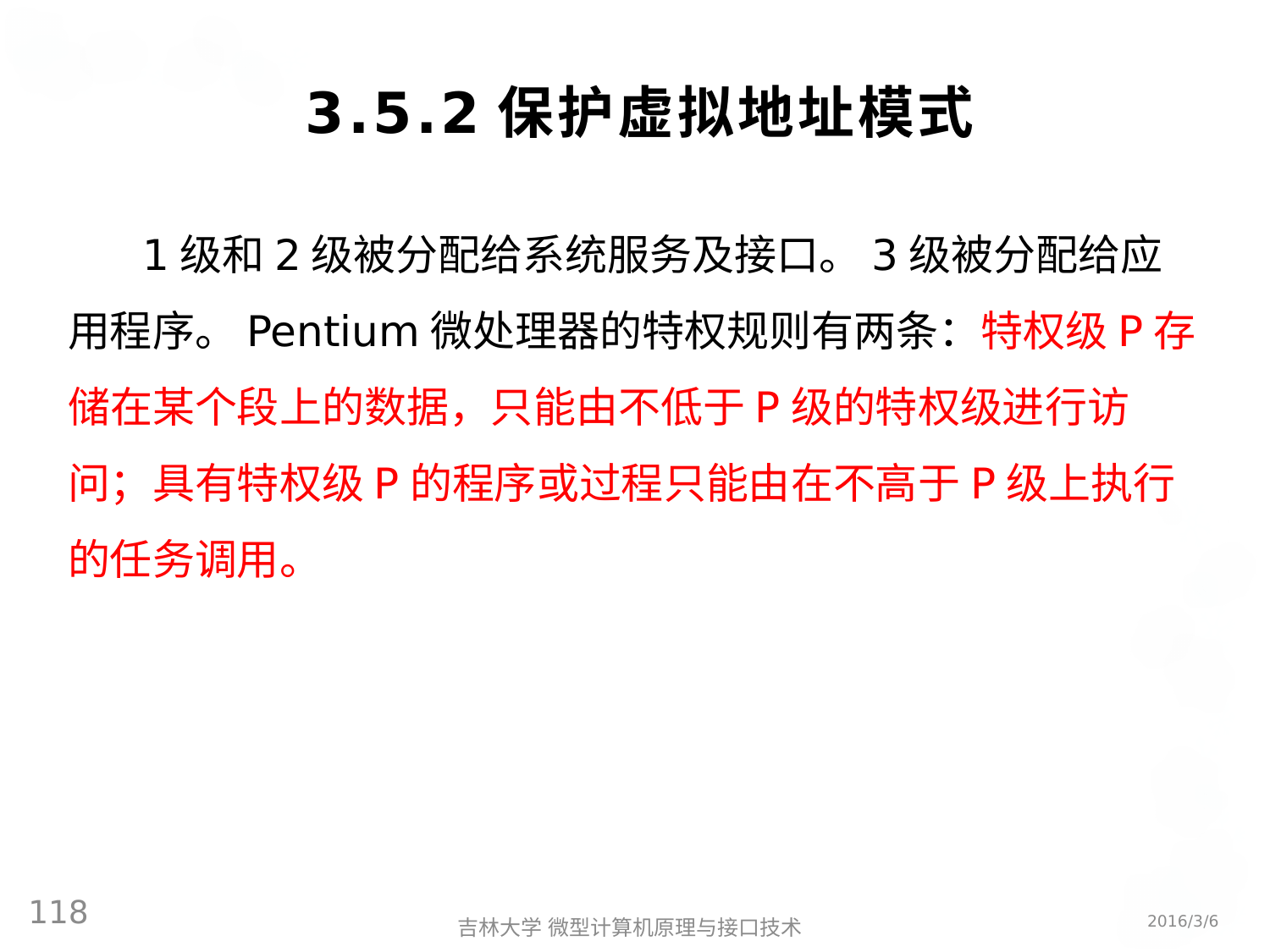

# 3.5.2保护虚拟地址模式
1级和2级被分配给系统服务及接口。3级被分配给应用程序。Pentium微处理器的特权规则有两条：特权级P存储在某个段上的数据，只能由不低于P级的特权级进行访问；具有特权级P的程序或过程只能由在不高于P级上执行的任务调用。

118
2016/3/6
吉林大学 微型计算机原理与接口技术